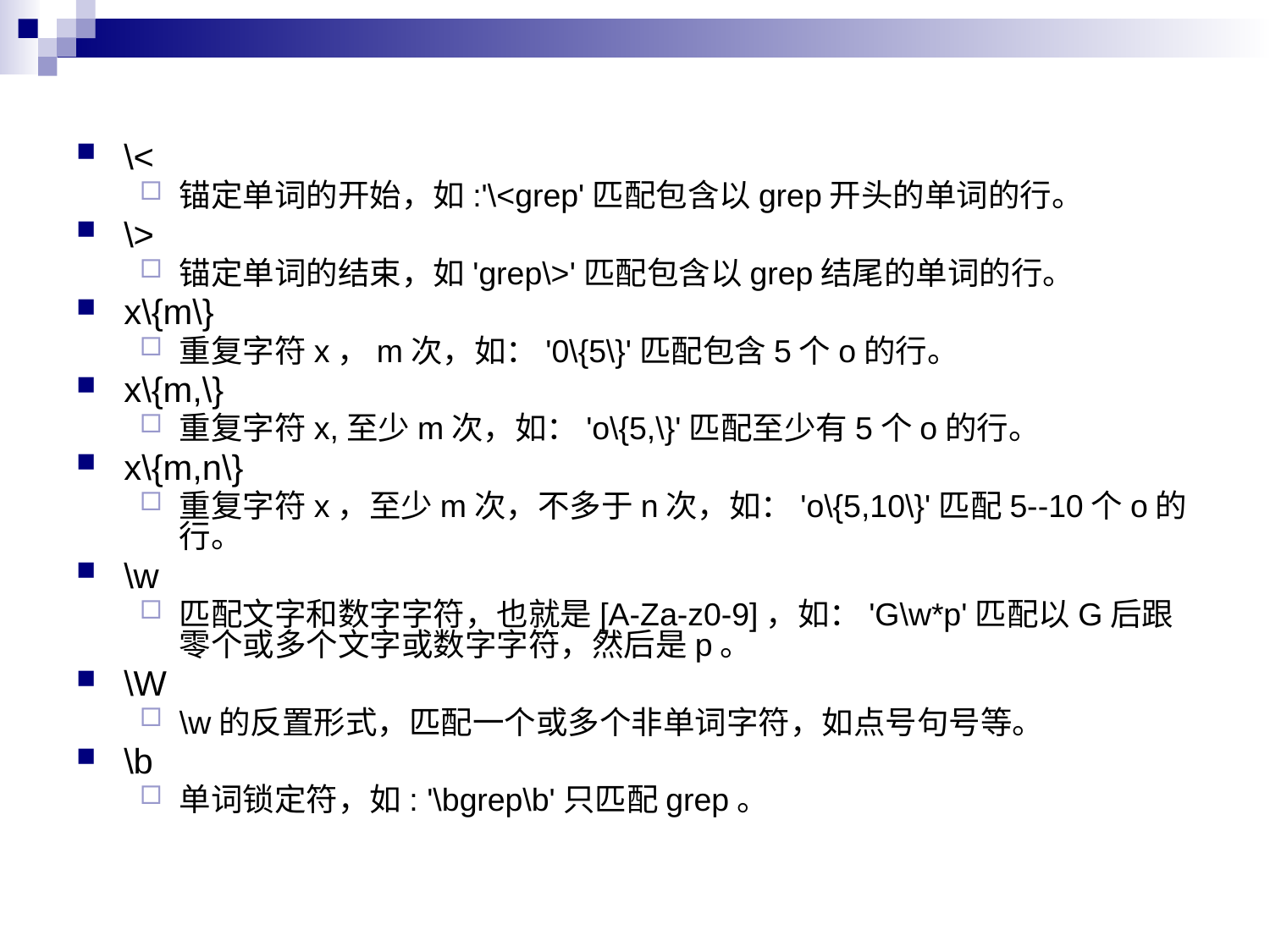

\<
锚定单词的开始，如:'\<grep'匹配包含以grep开头的单词的行。
\>
锚定单词的结束，如'grep\>'匹配包含以grep结尾的单词的行。
x\{m\}
重复字符x，m次，如：'0\{5\}'匹配包含5个o的行。
x\{m,\}
重复字符x,至少m次，如：'o\{5,\}'匹配至少有5个o的行。
x\{m,n\}
重复字符x，至少m次，不多于n次，如：'o\{5,10\}'匹配5--10个o的行。
\w
匹配文字和数字字符，也就是[A-Za-z0-9]，如：'G\w*p'匹配以G后跟零个或多个文字或数字字符，然后是p。
\W
\w的反置形式，匹配一个或多个非单词字符，如点号句号等。
\b
单词锁定符，如: '\bgrep\b'只匹配grep。